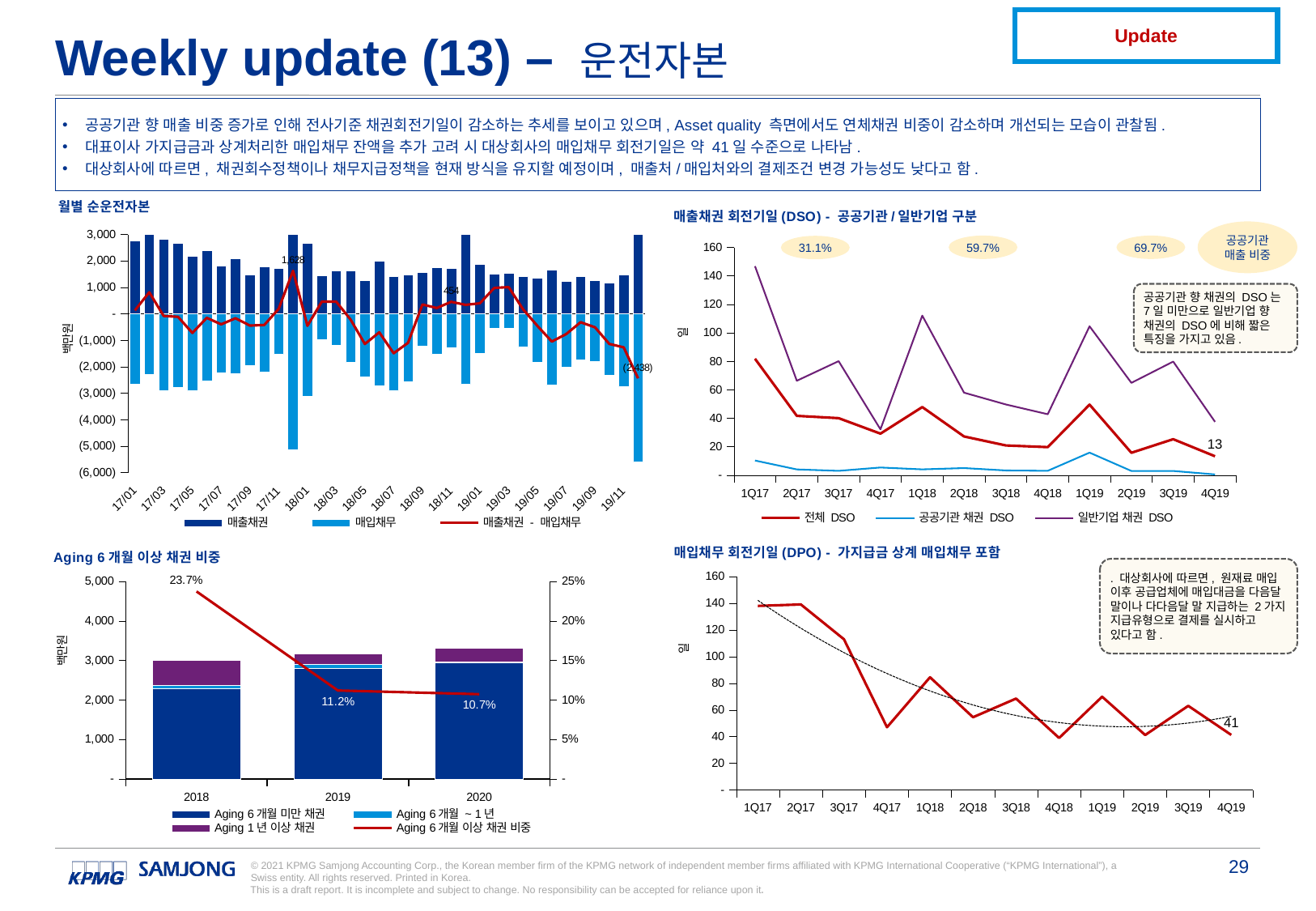

Update
Weekly update (13) – 운전자본
공공기관 향 매출 비중 증가로 인해 전사기준 채권회전기일이 감소하는 추세를 보이고 있으며, Asset quality 측면에서도 연체채권 비중이 감소하며 개선되는 모습이 관찰됨.
대표이사 가지급금과 상계처리한 매입채무 잔액을 추가 고려 시 대상회사의 매입채무 회전기일은 약 41일 수준으로 나타남.
대상회사에 따르면, 채권회수정책이나 채무지급정책을 현재 방식을 유지할 예정이며, 매출처/매입처와의 결제조건 변경 가능성도 낮다고 함.

### Chart: 매출채권 회전기일(DSO) - 공공기관/일반기업 구분

| Category | 전체 DSO | 공공기관 채권 DSO | 일반기업 채권 DSO |
|---|---|---|---|
| 1Q17 | 81.81895220101279 | 10.298642872270863 | 146.80177329513384 |
| 2Q17 | 41.65225509184476 | 4.0377102683846315 | 66.30238941065562 |
| 3Q17 | 40.037120915887414 | 3.039685265785711 | 80.1206912783203 |
| 4Q17 | 29.17969335014691 | 5.38238666847954 | 32.18675069620866 |
| 1Q18 | 47.84232897827027 | 4.066879147080518 | 112.0775805272403 |
| 2Q18 | 27.188228811880943 | 4.976373430930228 | 57.966952070724126 |
| 3Q18 | 20.864949910325482 | 3.2967880241990386 | 49.65938457907482 |
| 4Q18 | 19.69511843753246 | 3.0796394596409575 | 42.805740201721086 |
| 1Q19 | 49.56527269845074 | 15.825842002131148 | 104.61769517511806 |
| 2Q19 | 15.75031505047483 | 2.985379682074871 | 64.8300951109303 |
| 3Q19 | 25.260307878177123 | 2.987360496505166 | 79.80912889206992 |
| 4Q19 | 13.296517406452216 | 0.5344116618522823 | 37.45656779890546 |

### Chart: 월별 순운전자본

| Category |  |  | 매출채권 - 매입채무 |
|---|---|---|---|
| 42766 | 2772671761.0 | -2642448425.0 | 130223336.0 |
| 42794 | 3109927271.0 | -2293636383.0 | 816290888.0 |
| 42825 | 2809101161.0 | -2888411093.0 | -79309932.0 |
| 42855 | 2674385493.0 | -2786041175.0 | -111655682.0 |
| 42886 | 2189653526.0 | -2911245609.0 | -721592083.0 |
| 42916 | 2388766633.0 | -2539939336.0 | -151172703.0 |
| 42947 | 1818815283.0 | -2214501493.0 | -395686210.0 |
| 42978 | 2075358034.0 | -2242151239.0 | -166793205.0 |
| 43008 | 1491331326.0 | -1934658134.0 | -443326808.0 |
| 43039 | 1784260726.0 | -2205041137.0 | -420780411.0 |
| 43069 | 1714758026.0 | -1529350998.0 | 185407028.0 |
| 43100 | 6757597507.0 | -5129549647.0 | 1628047860.0 |
| 43131 | 2662622698.0 | -3113819154.0 | -451196456.0 |
| 43159 | 1433953465.0 | -971989260.0 | 461964205.0 |
| 43190 | 1635537705.0 | -1173114632.0 | 462423073.0 |
| 43220 | 1628736705.0 | -1841834899.0 | -213098194.0 |
| 43251 | 1253491239.0 | -2392687868.0 | -1139196629.0 |
| 43281 | 2006971949.0 | -2705195877.0 | -698223928.0 |
| 43312 | 1421839039.0 | -2911485646.0 | -1489646607.0 |
| 43343 | 1471928879.0 | -2567239642.0 | -1095310763.0 |
| 43373 | 1573104371.0 | -1220049417.0 | 353054954.0 |
| 43404 | 1748966649.0 | -1529562563.0 | 219404086.0 |
| 43434 | 1727821219.0 | -1273357220.0 | 454463999.0 |
| 43465 | 3007627218.0 | -2668884360.0 | 338742858.0 |
| 43496 | 1873124475.0 | -1474682077.0 | 398442398.0 |
| 43524 | 1519916475.0 | -539262393.0 | 980654082.0 |
| 43555 | 1551273435.0 | -542124259.0 | 1009149176.0 |
| 43585 | 1425871465.0 | -1253119876.0 | 172751589.0 |
| 43616 | 1358940515.0 | -1815291851.0 | -456351336.0 |
| 43646 | 1652761886.0 | -2699641695.0 | -1046879809.0 |
| 43677 | 1241595555.0 | -2005454704.0 | -763859149.0 |
| 43708 | 1404064555.0 | -1721292298.0 | -317227743.0 |
| 43738 | 1274778855.0 | -1782495201.0 | -507716346.0 |
| 43769 | 1185479155.0 | -2322574905.0 | -1137095750.0 |
| 43799 | 1488070935.0 | -2753785828.0 | -1265714893.0 |
| 43830 | 3163998800.0 | -5601768702.0 | -2437769902.0 |
공공기관 매출 비중
59.7%
69.7%
31.1%
공공기관 향 채권의 DSO는 7일 미만으로 일반기업 향 채권의 DSO에 비해 짧은 특징을 가지고 있음.

### Chart: 매입채무 회전기일(DPO) - 가지급금 상계 매입채무 포함

| Category | DPO |  |  |
|---|---|---|---|
| 1Q17 | 138.12364640770963 | None | None |
| 2Q17 | 139.1911648629901 | None | None |
| 3Q17 | 113.12161471037949 | None | None |
| 4Q17 | 47.084670123441285 | None | None |
| 1Q18 | 84.59577940542253 | None | None |
| 2Q18 | 54.58714730635849 | None | None |
| 3Q18 | 68.56196193505576 | None | None |
| 4Q18 | 39.019549822214735 | None | None |
| 1Q19 | 69.98653458043684 | None | None |
| 2Q19 | 41.25288145654472 | None | None |
| 3Q19 | 63.114496035424644 | None | None |
| 4Q19 | 41.33555604675289 | None | None |

### Chart: Aging 6개월 이상 채권 비중

| Category | Aging 6개월 미만 채권 | Aging 6개월 ~ 1년 | Aging 1년 이상 채권 | Aging 6개월 이상 채권 비중 |
|---|---|---|---|---|
| 2018 | 2293525386.0 | 73600000.0 | 640501832.0 | 0.23743029978125435 |
| 2019 | 2809665197.0 | 97940000.0 | 256393603.0 | 0.11198917110840877 |
| 2020 | 2951304564.0 | 17830791.0 | 336945609.0 | 0.10731025763227497 |
. 대상회사에 따르면, 원재료 매입 이후 공급업체에 매입대금을 다음달 말이나 다다음달 말 지급하는 2가지 지급유형으로 결제를 실시하고 있다고 함.